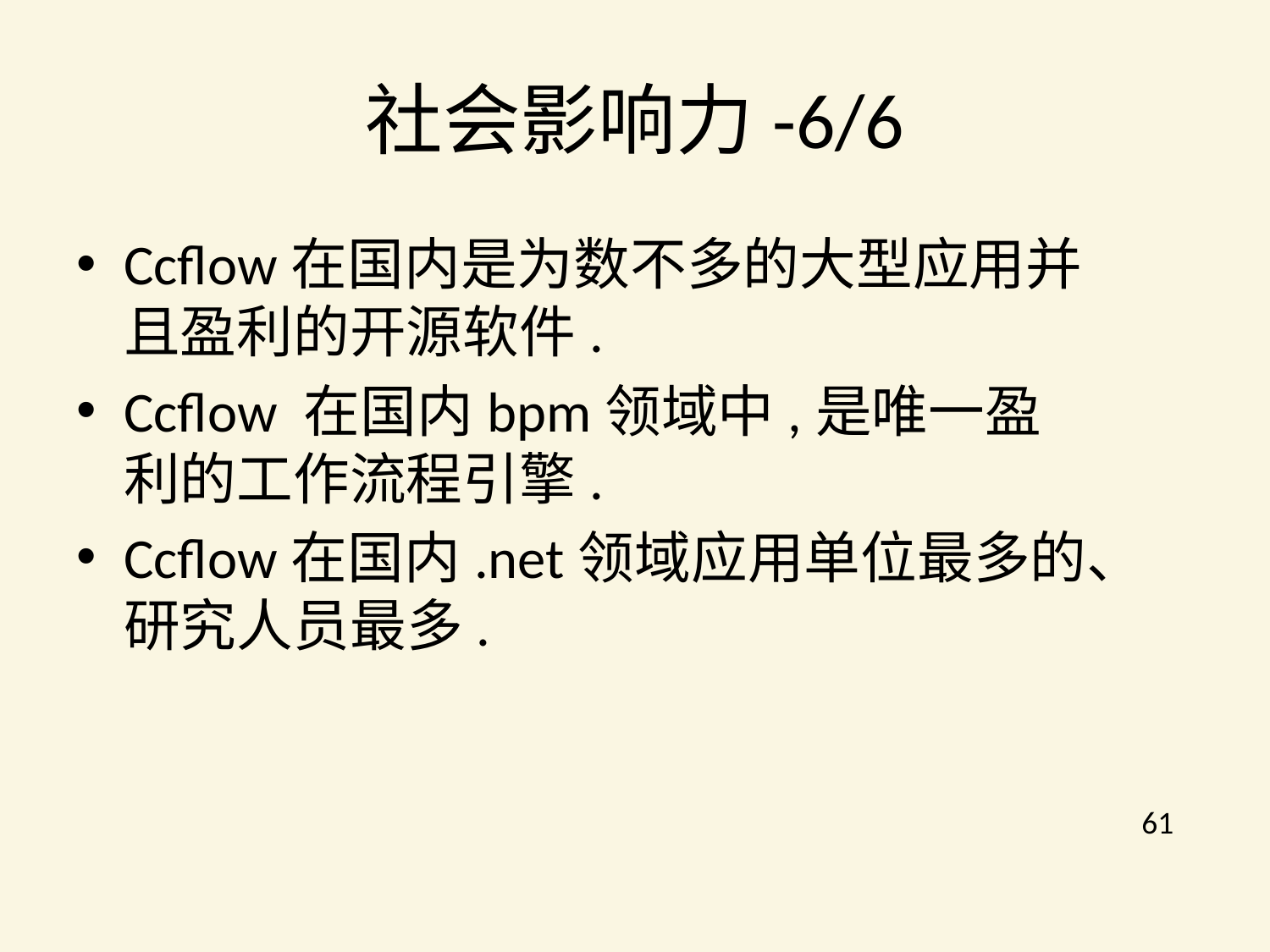

# 社会影响力-6/6
Ccflow在国内是为数不多的大型应用并且盈利的开源软件.
Ccflow 在国内bpm领域中,是唯一盈利的工作流程引擎.
Ccflow在国内.net领域应用单位最多的、研究人员最多.
61